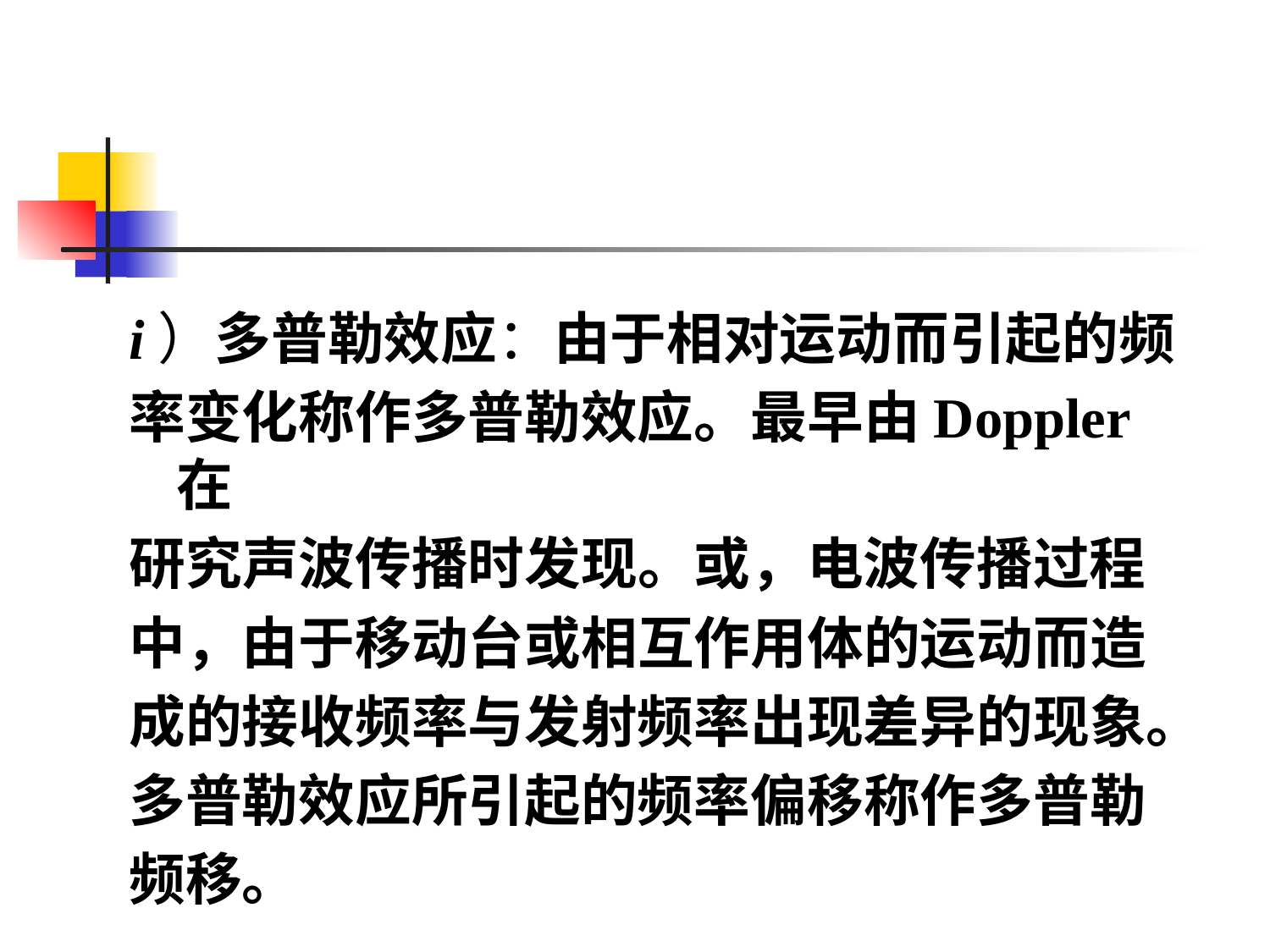

#
i）多普勒效应：由于相对运动而引起的频
率变化称作多普勒效应。最早由Doppler在
研究声波传播时发现。或，电波传播过程
中，由于移动台或相互作用体的运动而造
成的接收频率与发射频率出现差异的现象。
多普勒效应所引起的频率偏移称作多普勒
频移。